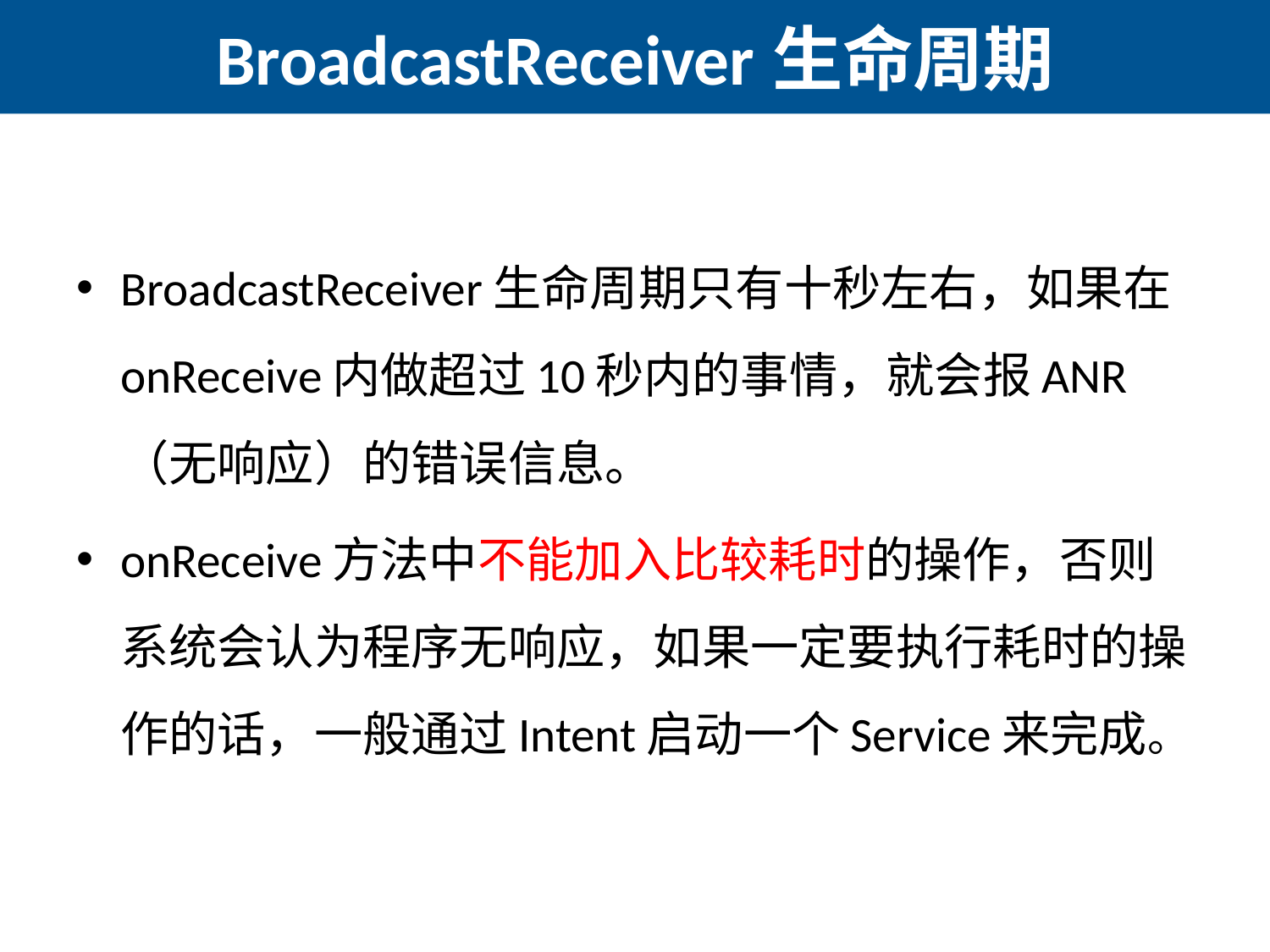

# BroadcastReceiver生命周期
BroadcastReceiver生命周期只有十秒左右，如果在onReceive内做超过10秒内的事情，就会报ANR（无响应）的错误信息。
onReceive方法中不能加入比较耗时的操作，否则系统会认为程序无响应，如果一定要执行耗时的操作的话，一般通过Intent启动一个Service来完成。